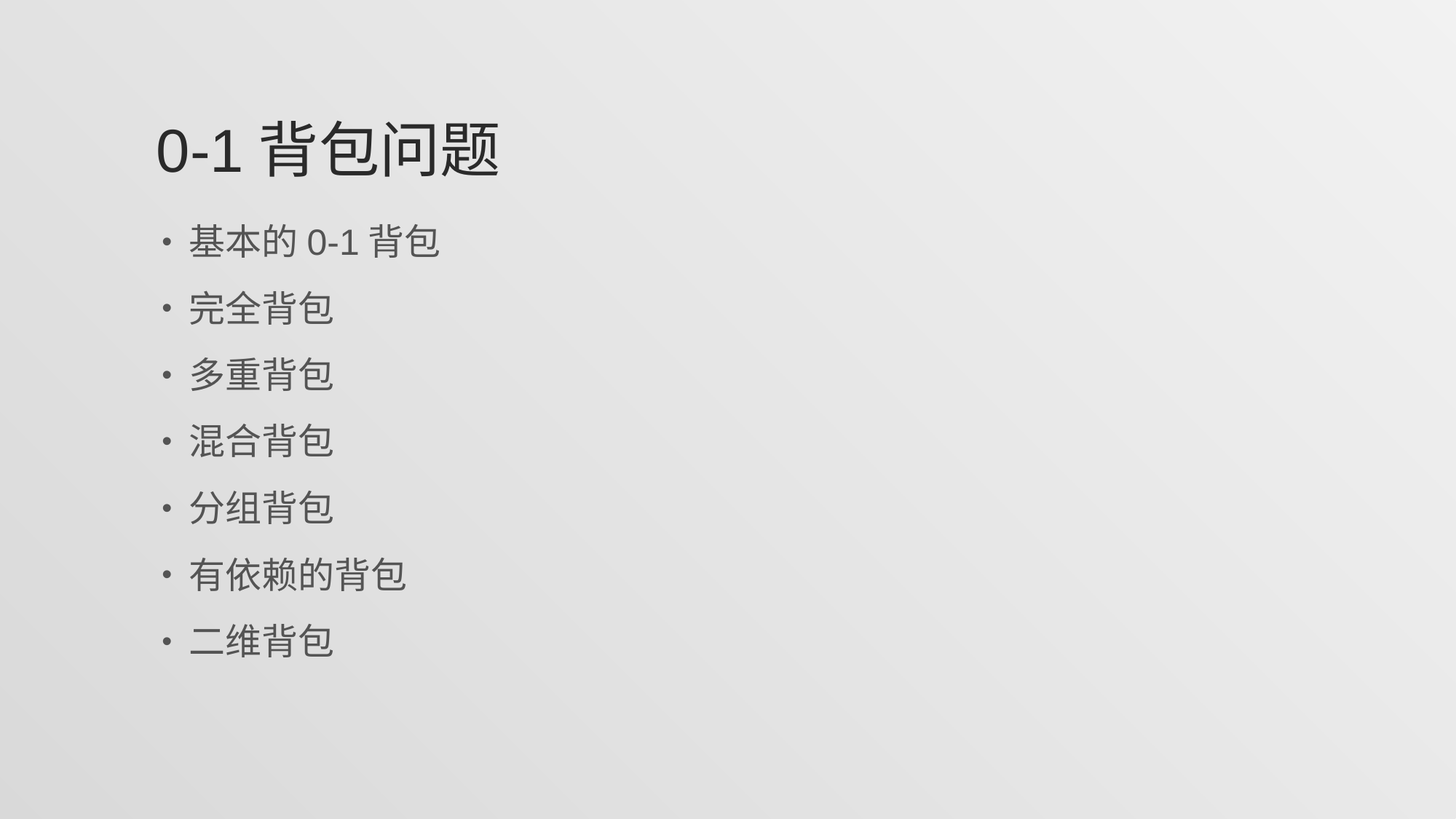

# 0-1背包问题
基本的0-1背包
完全背包
多重背包
混合背包
分组背包
有依赖的背包
二维背包